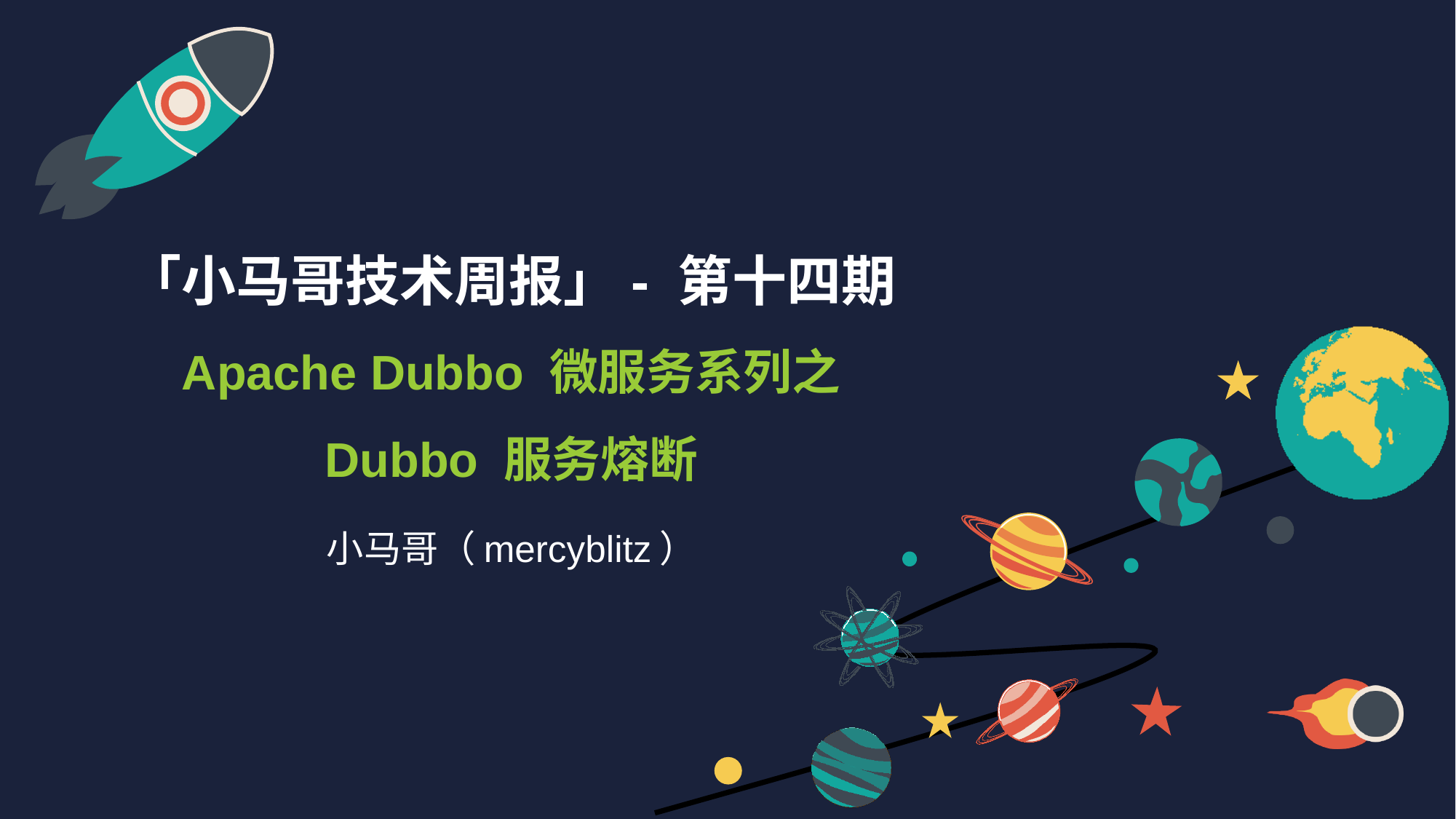

# 「小马哥技术周报」- 第十四期 Apache Dubbo 微服务系列之 Dubbo 服务熔断
小马哥（mercyblitz）